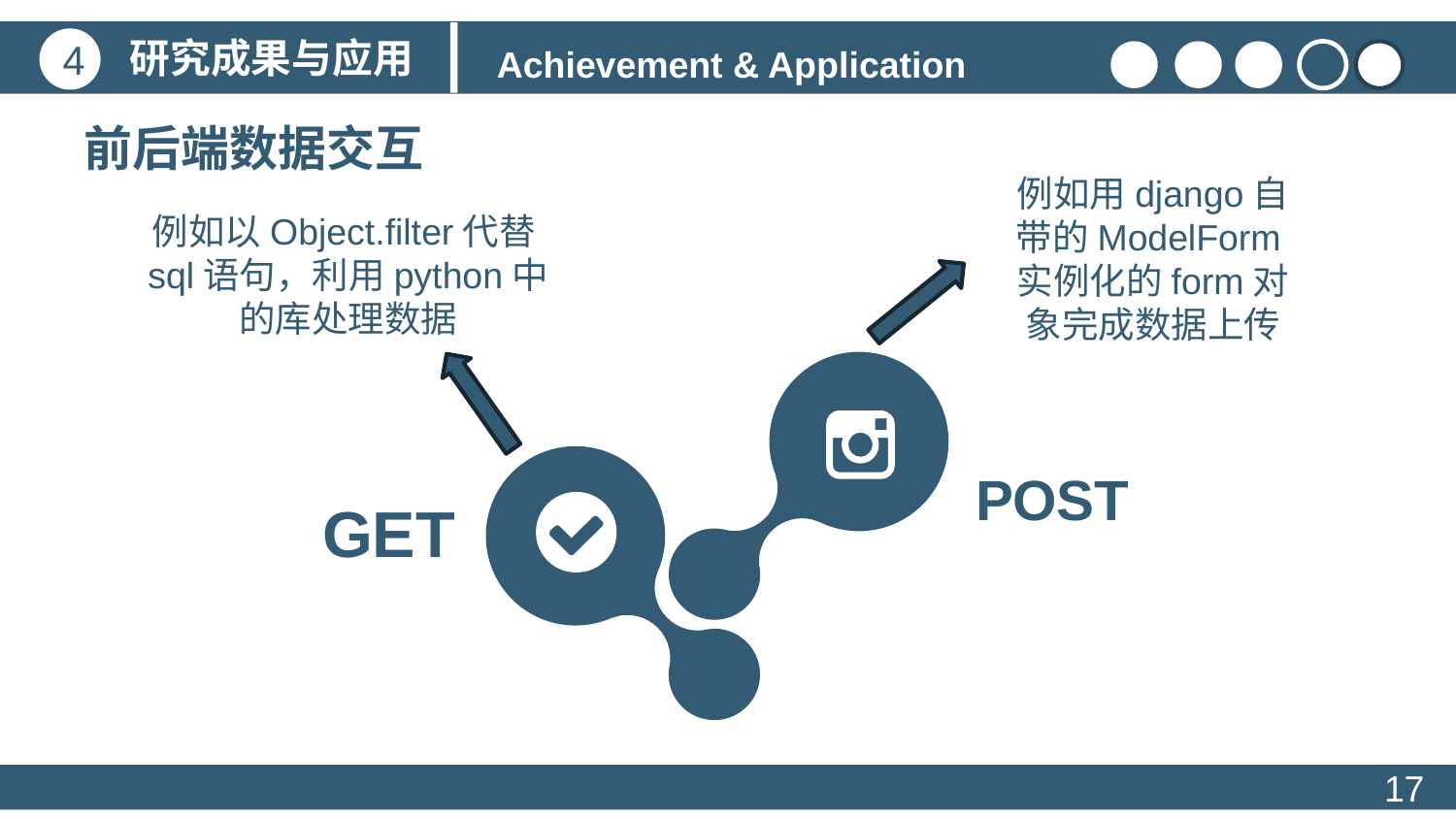

研究成果与应用
4
Achievement & Application
前后端数据交互
例如用django自带的ModelForm实例化的form对象完成数据上传
例如以Object.filter代替sql语句，利用python中的库处理数据

POST

GET
17